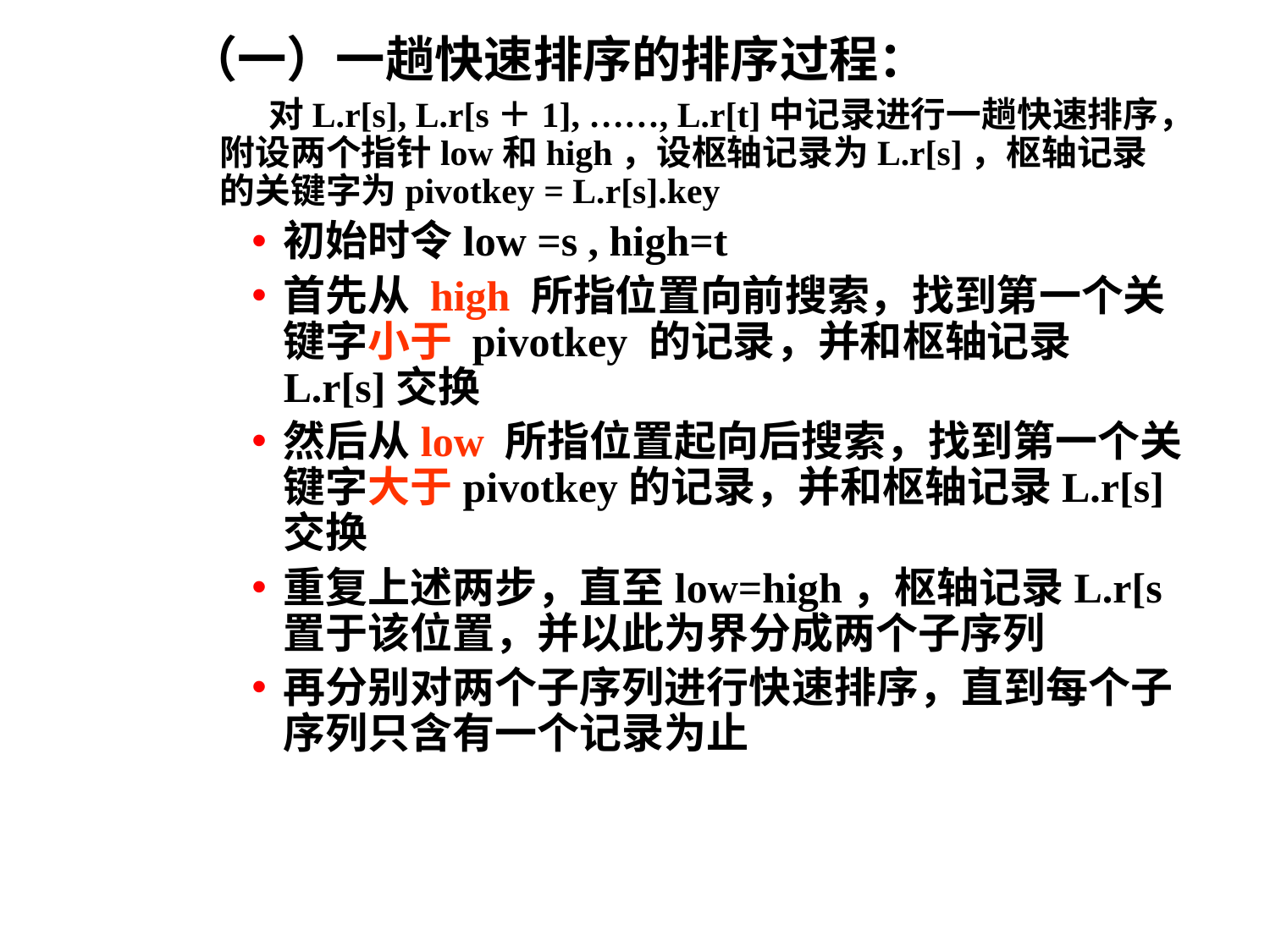

（一）一趟快速排序的排序过程：
	     对L.r[s], L.r[s＋1], ……, L.r[t]中记录进行一趟快速排序，附设两个指针low和high，设枢轴记录为L.r[s]，枢轴记录的关键字为pivotkey = L.r[s].key
初始时令low =s , high=t
首先从 high 所指位置向前搜索，找到第一个关键字小于 pivotkey 的记录，并和枢轴记录 L.r[s]交换
然后从low 所指位置起向后搜索，找到第一个关键字大于pivotkey的记录，并和枢轴记录L.r[s]交换
重复上述两步，直至low=high，枢轴记录L.r[s置于该位置，并以此为界分成两个子序列
再分别对两个子序列进行快速排序，直到每个子序列只含有一个记录为止